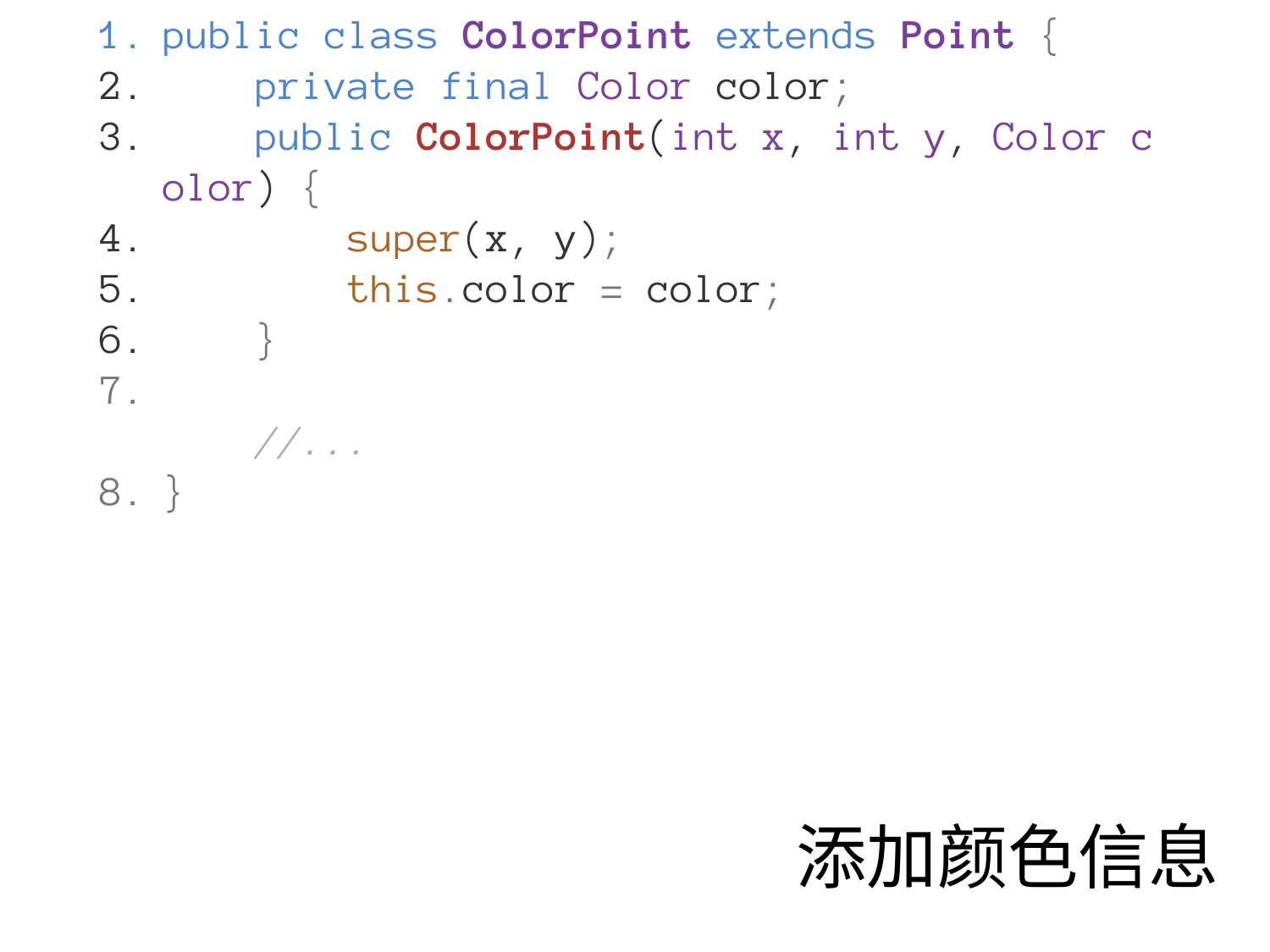

public class ColorPoint extends Point {
    private final Color color;
    public ColorPoint(int x, int y, Color color) {
        super(x, y);
        this.color = color;
    }
   
    //...
}
添加颜色信息